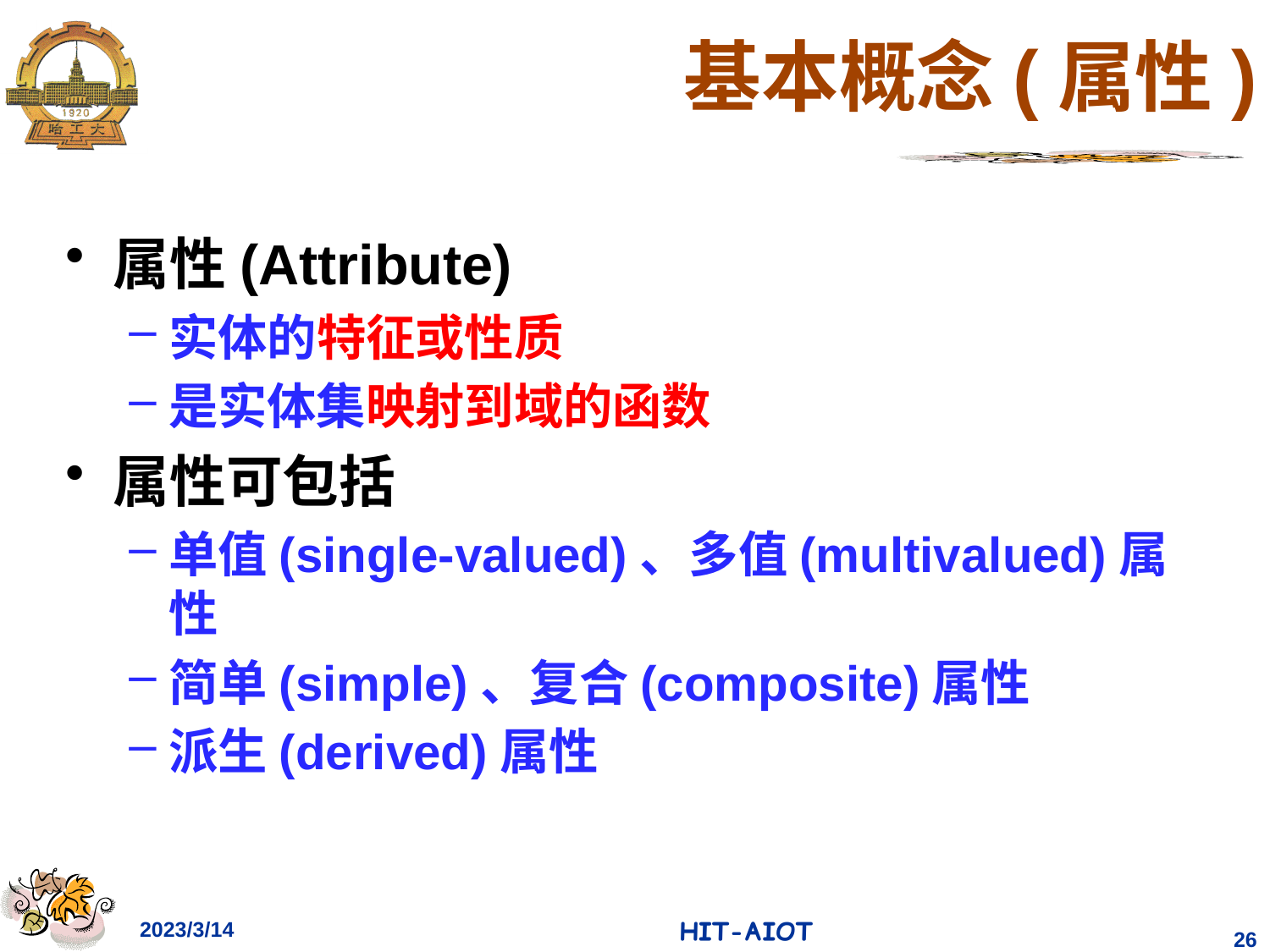

# 基本概念(属性)
属性(Attribute)
实体的特征或性质
是实体集映射到域的函数
属性可包括
单值(single-valued)、多值(multivalued)属性
简单(simple)、复合(composite)属性
派生(derived)属性

2023/3/14
HIT-AIOT
26